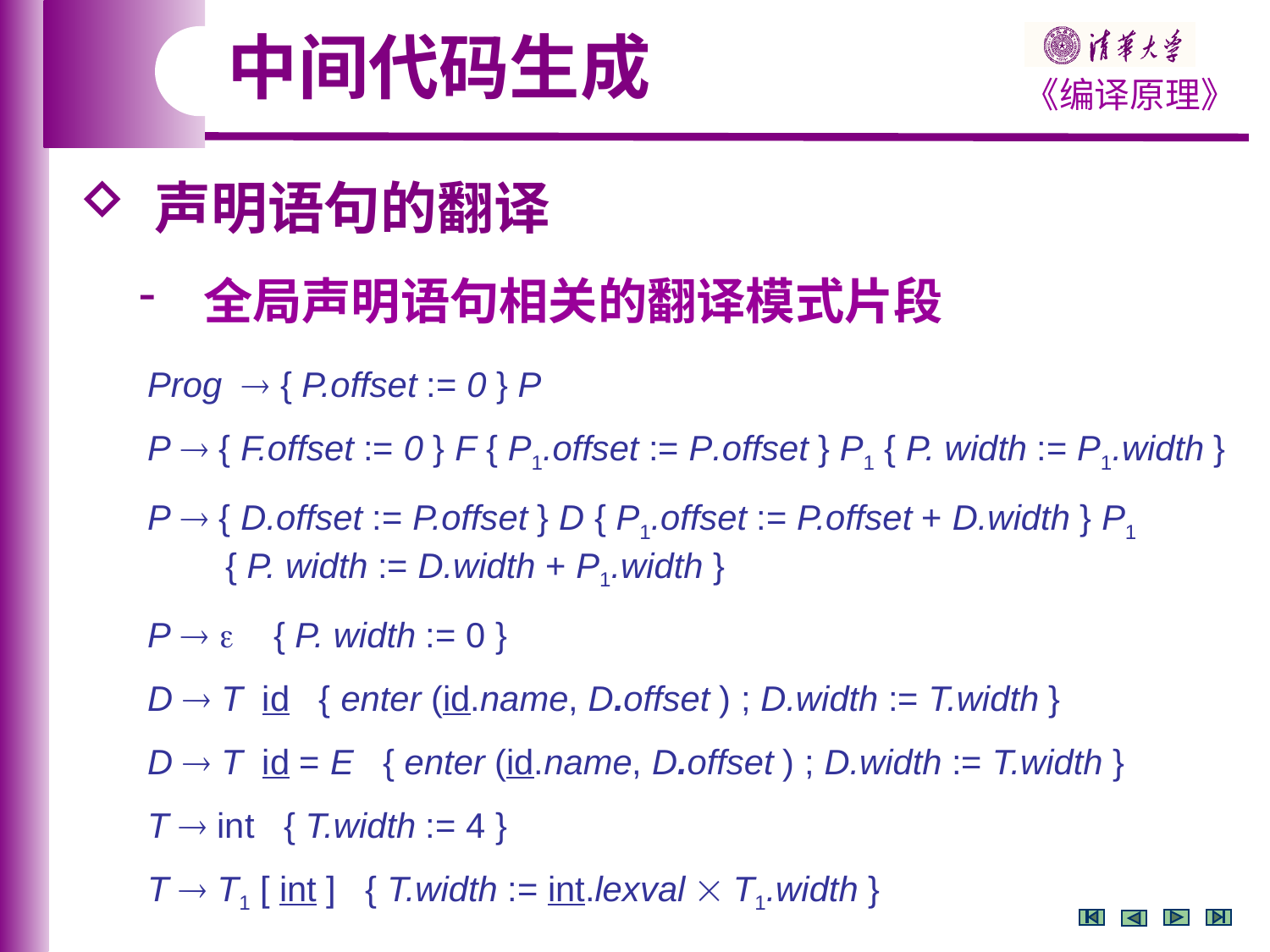

中间代码生成
 声明语句的翻译
  全局声明语句相关的翻译模式片段
Prog  → { P.offset := 0 } P

P → { F.offset := 0 } F { P1.offset := P.offset } P1 { P. width := P1.width }

P → { D.offset := P.offset } D { P1.offset := P.offset + D.width } P1
        { P. width := D.width + P1.width }

P → ε    { P. width := 0 }

D → T  id   { enter (id.name, D.offset ) ; D.width := T.width }

D → T  id = E   { enter (id.name, D.offset ) ; D.width := T.width }

T → int   { T.width := 4 }

T → T1 [ int ]   { T.width := int.lexval × T1.width }